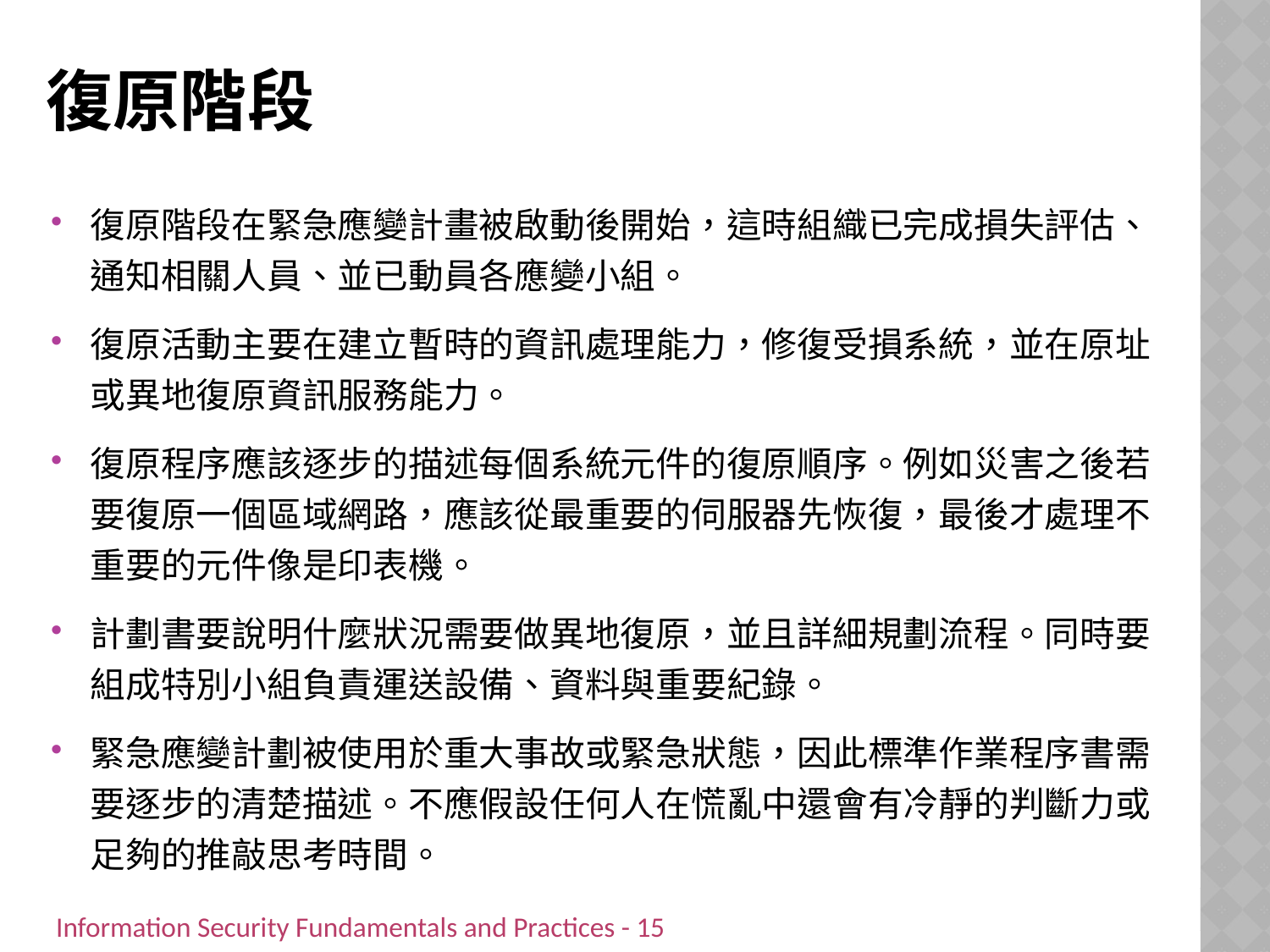

# 復原階段
復原階段在緊急應變計畫被啟動後開始，這時組織已完成損失評估、通知相關人員、並已動員各應變小組。
復原活動主要在建立暫時的資訊處理能力，修復受損系統，並在原址或異地復原資訊服務能力。
復原程序應該逐步的描述每個系統元件的復原順序。例如災害之後若要復原一個區域網路，應該從最重要的伺服器先恢復，最後才處理不重要的元件像是印表機。
計劃書要說明什麼狀況需要做異地復原，並且詳細規劃流程。同時要組成特別小組負責運送設備、資料與重要紀錄。
緊急應變計劃被使用於重大事故或緊急狀態，因此標準作業程序書需要逐步的清楚描述。不應假設任何人在慌亂中還會有冷靜的判斷力或足夠的推敲思考時間。